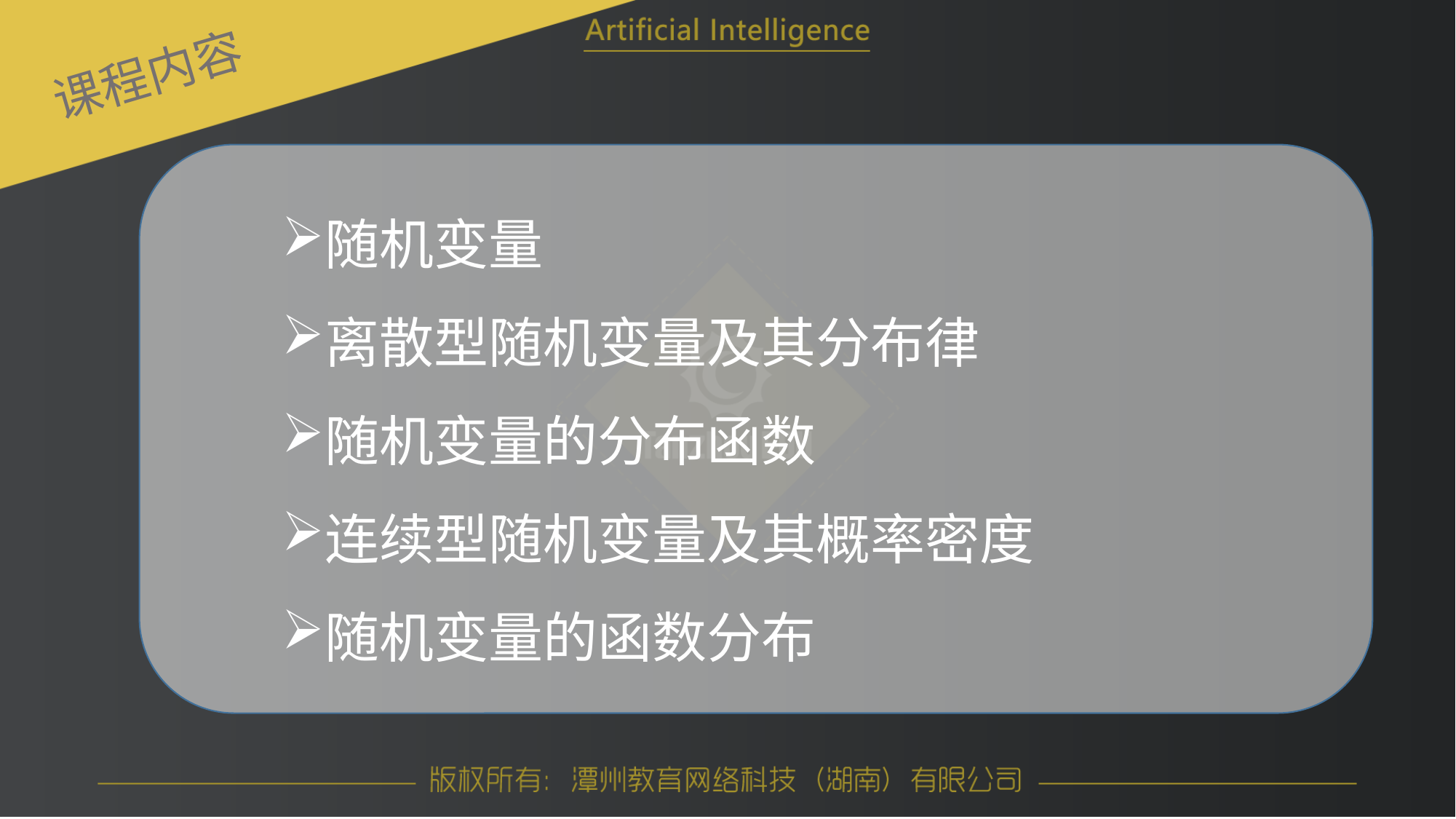

课程内容
随机变量
离散型随机变量及其分布律
随机变量的分布函数
连续型随机变量及其概率密度
随机变量的函数分布